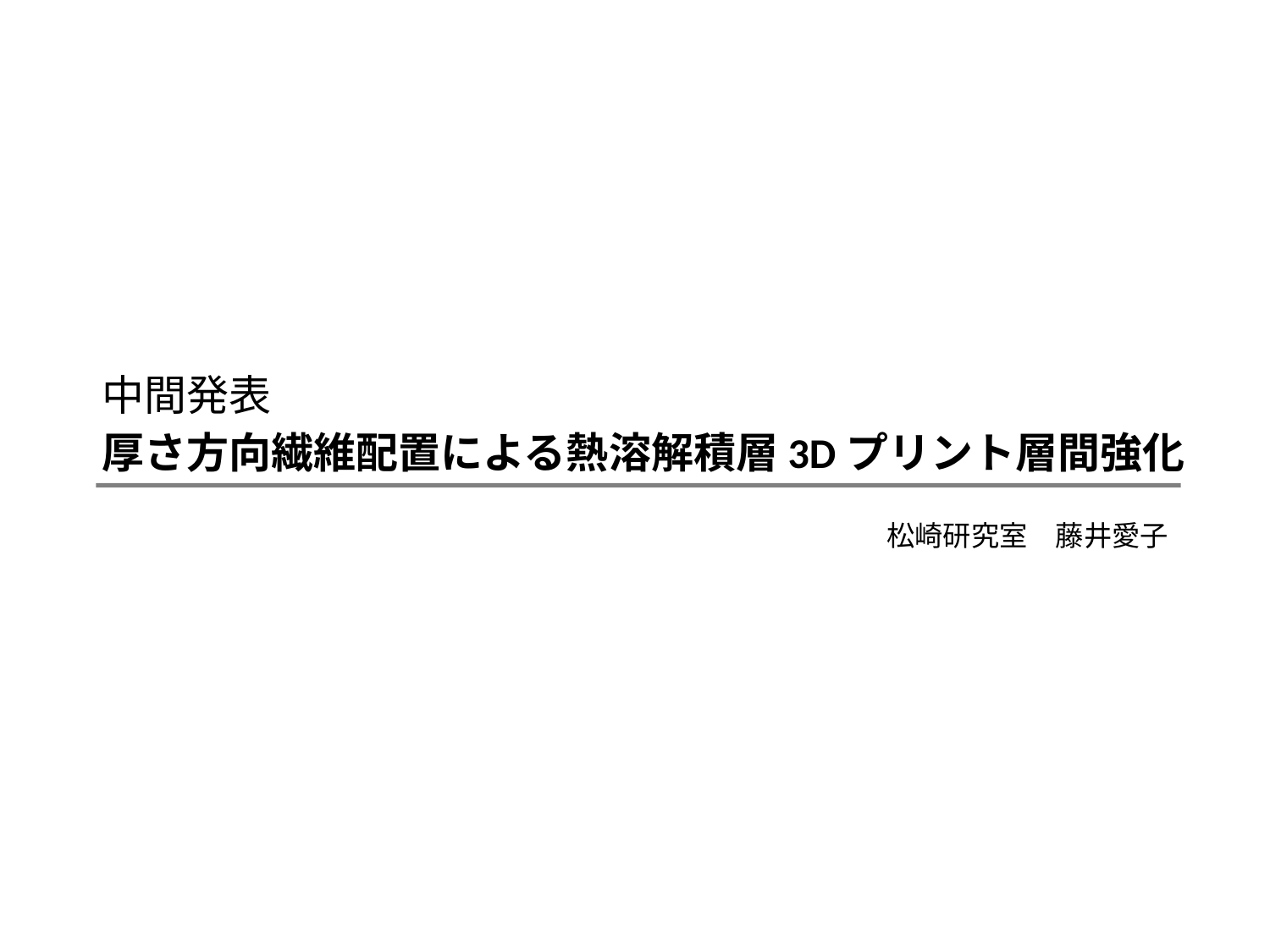

# 中間発表 厚さ方向繊維配置による熱溶解積層3Dプリント層間強化

松崎研究室　藤井愛子